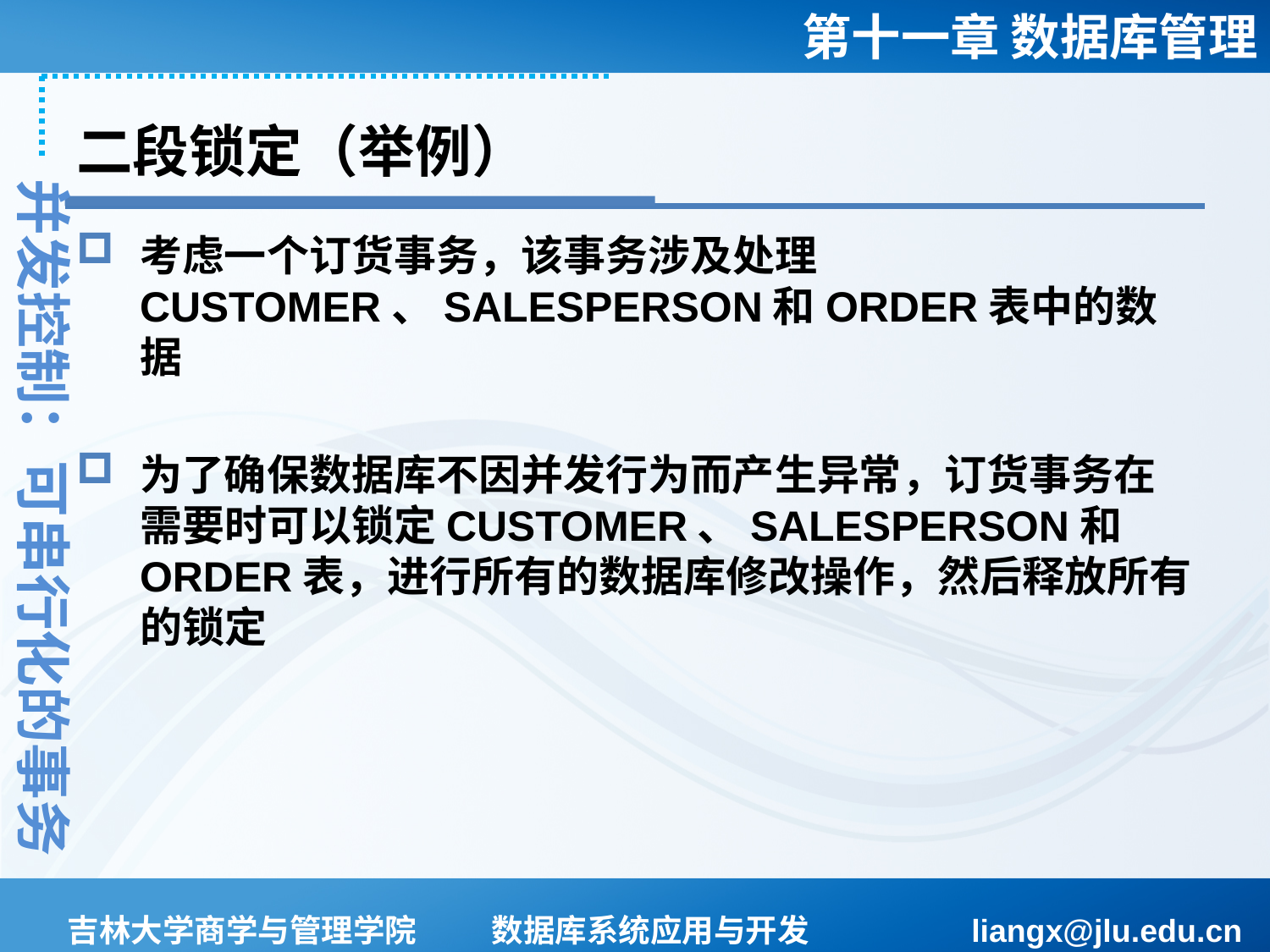

# 二段锁定（举例）
并发控制：可串行化的事务
考虑一个订货事务，该事务涉及处理CUSTOMER、SALESPERSON和ORDER表中的数据

为了确保数据库不因并发行为而产生异常，订货事务在需要时可以锁定CUSTOMER、SALESPERSON和ORDER表，进行所有的数据库修改操作，然后释放所有的锁定